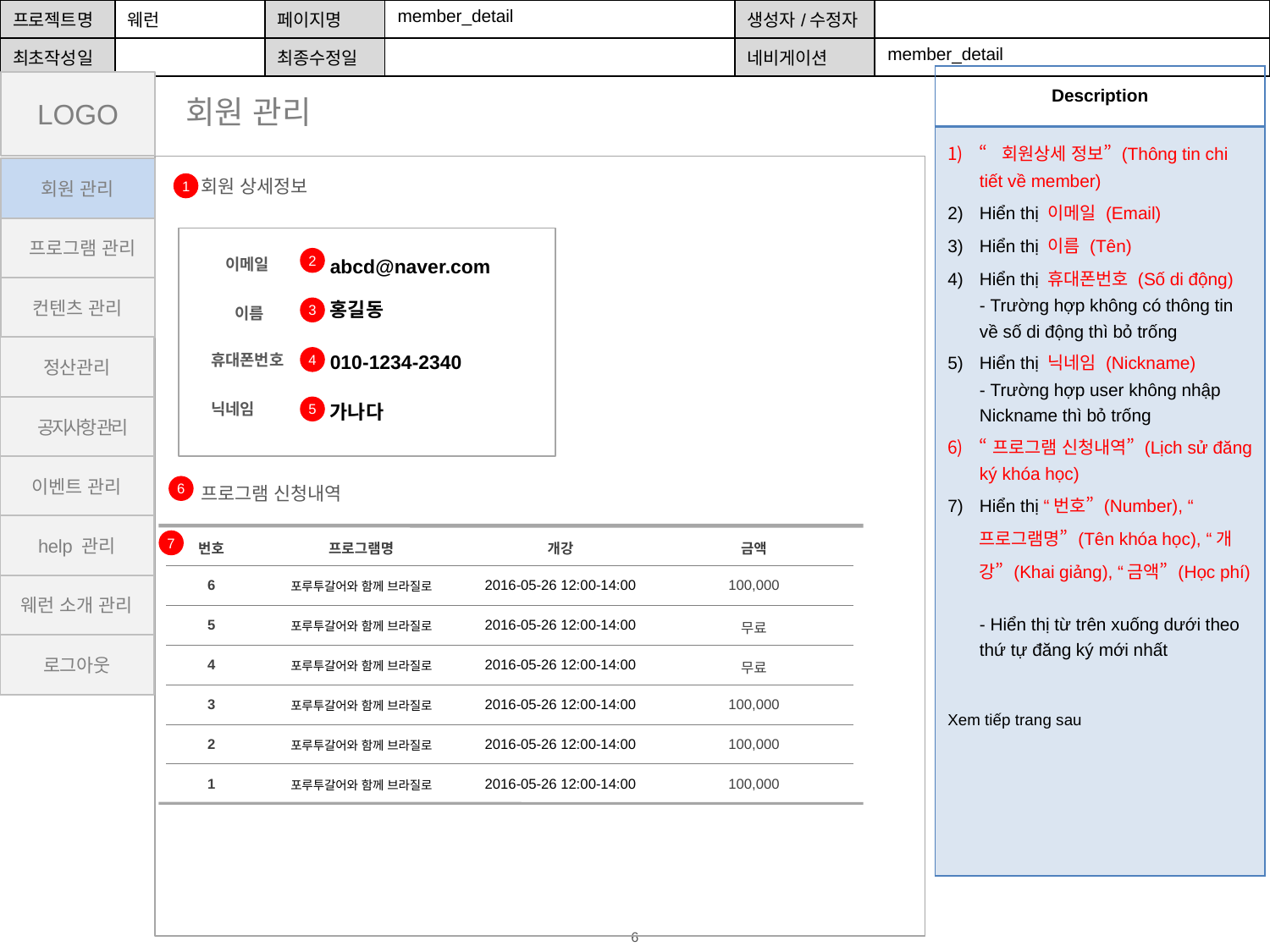

| 프로젝트명 | 웨런 | 페이지명 | member\_detail | 생성자/수정자 |  |
| --- | --- | --- | --- | --- | --- |
| 최초작성일 |  | 최종수정일 |  | 네비게이션 | member\_detail |
| Description |
| --- |
| “회원상세 정보” (Thông tin chi tiết về member) Hiển thị 이메일 (Email) Hiển thị 이름 (Tên) Hiển thị 휴대폰번호 (Số di động) - Trường hợp không có thông tin về số di động thì bỏ trống Hiển thị 닉네임 (Nickname) - Trường hợp user không nhập Nickname thì bỏ trống “프로그램 신청내역” (Lịch sử đăng ký khóa học) Hiển thị “번호” (Number), “프로그램명” (Tên khóa học), “개강” (Khai giảng), “금액” (Học phí) - Hiển thị từ trên xuống dưới theo thứ tự đăng ký mới nhất Xem tiếp trang sau |
LOGO
회원 관리

회원 관리
회원 상세정보
1
 프로그램 관리

이메일
2
abcd@naver.com
컨텐츠 관리
홍길동
이름
3
정산관리
휴대폰번호
010-1234-2340
4
닉네임
가나다
5
로그아웃
  공지사항 관리
6
어워드 관리
이벤트 관리
8
6
프로그램 신청내역
help 관리
| 번호 | 프로그램명 | 개강 |  | 금액 |  |
| --- | --- | --- | --- | --- | --- |
| 6 | 포루투갈어와 함께 브라질로 | 2016-05-26 12:00-14:00 |  | 100,000 |  |
| 5 | 포루투갈어와 함께 브라질로 | 2016-05-26 12:00-14:00 |  | 무료 |  |
| 4 | 포루투갈어와 함께 브라질로 | 2016-05-26 12:00-14:00 |  | 무료 |  |
| 3 | 포루투갈어와 함께 브라질로 | 2016-05-26 12:00-14:00 |  | 100,000 |  |
| 2 | 포루투갈어와 함께 브라질로 | 2016-05-26 12:00-14:00 |  | 100,000 |  |
| 1 | 포루투갈어와 함께 브라질로 | 2016-05-26 12:00-14:00 |  | 100,000 |  |
7
웨런 소개 관리
로그아웃